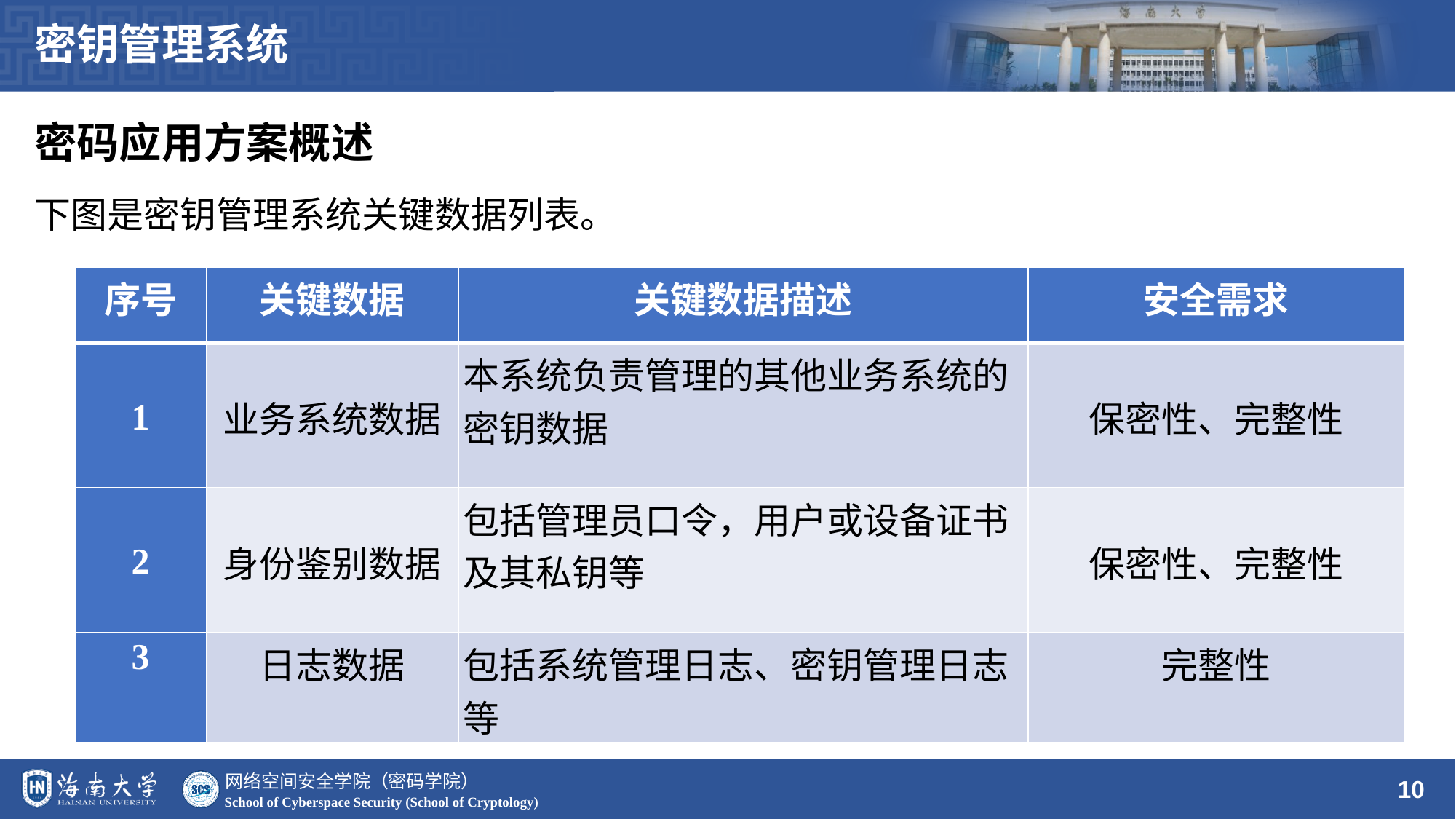

密钥管理系统

密码应用方案概述

下图是密钥管理系统关键数据列表。
| 序号 | 关键数据 | 关键数据描述 | 安全需求 |
| --- | --- | --- | --- |
| 1 | 业务系统数据 | 本系统负责管理的其他业务系统的密钥数据 | 保密性、完整性 |
| 2 | 身份鉴别数据 | 包括管理员口令，用户或设备证书及其私钥等 | 保密性、完整性 |
| 3 | 日志数据 | 包括系统管理日志、密钥管理日志等 | 完整性 |
10